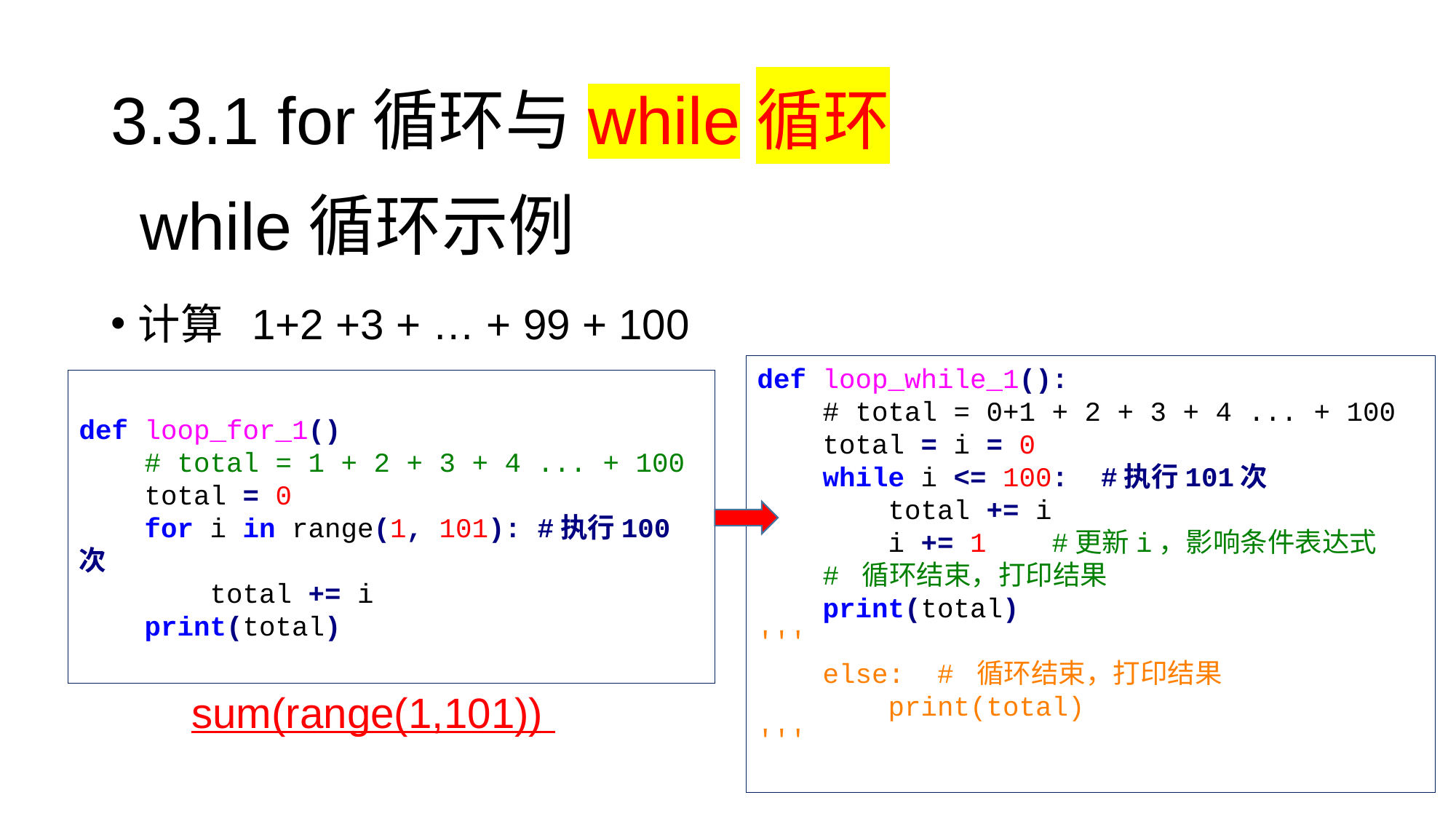

# 3.3.1 for循环与while循环
while循环示例
计算  1+2 +3 + … + 99 + 100
def loop_while_1():
    # total = 0+1 + 2 + 3 + 4 ... + 100
    total = i = 0
    while i <= 100:  #执行101次
        total += i
        i += 1    #更新i，影响条件表达式
    # 循环结束，打印结果
    print(total)
'''
    else:  # 循环结束，打印结果
        print(total)
'''

def loop_for_1()
    # total = 1 + 2 + 3 + 4 ... + 100
    total = 0
    for i in range(1, 101): #执行100次
        total += i
    print(total)

sum(range(1,101))